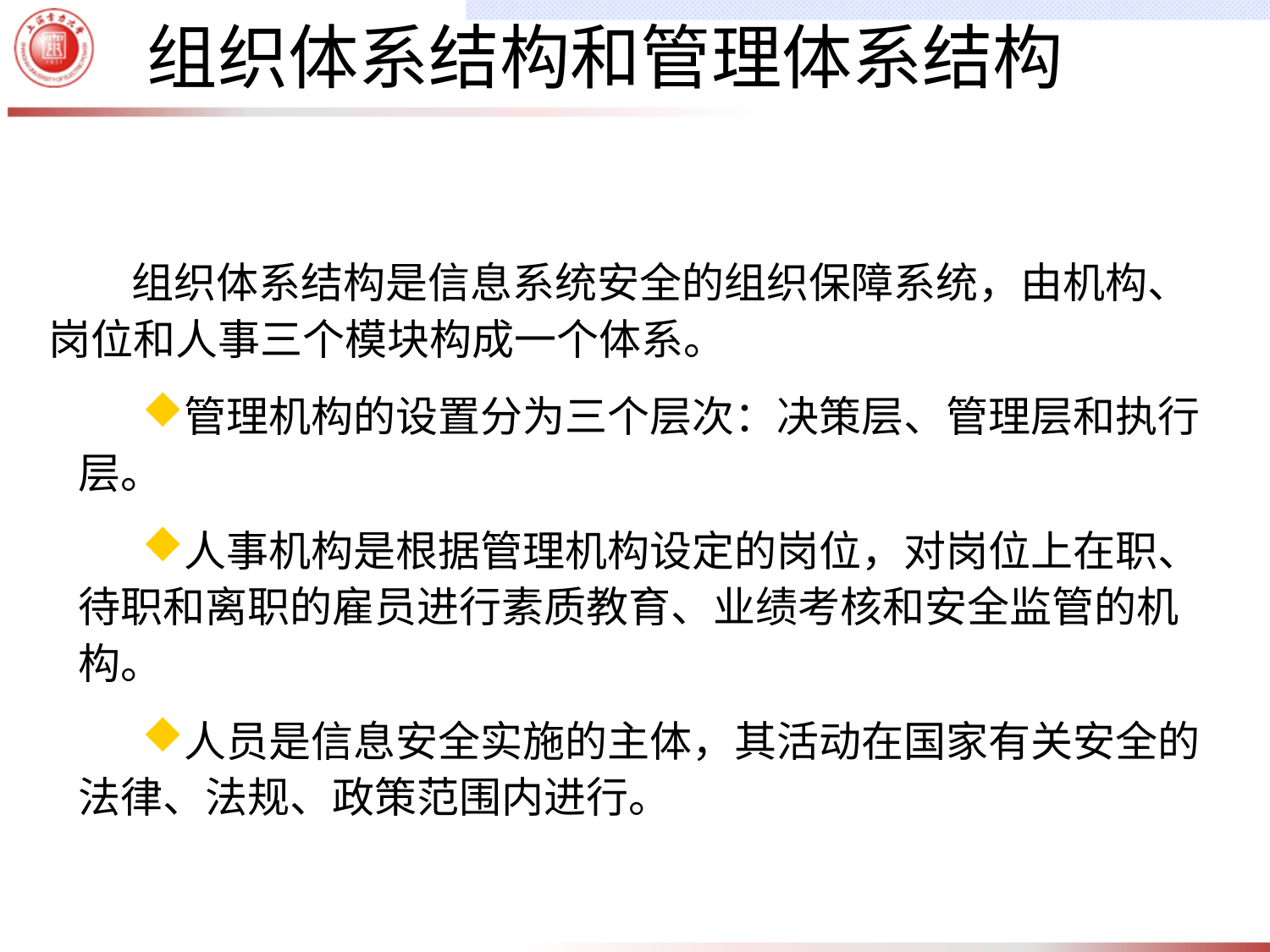

组织体系结构和管理体系结构
 组织体系结构是信息系统安全的组织保障系统，由机构、岗位和人事三个模块构成一个体系。
管理机构的设置分为三个层次：决策层、管理层和执行层。
人事机构是根据管理机构设定的岗位，对岗位上在职、待职和离职的雇员进行素质教育、业绩考核和安全监管的机构。
人员是信息安全实施的主体，其活动在国家有关安全的法律、法规、政策范围内进行。